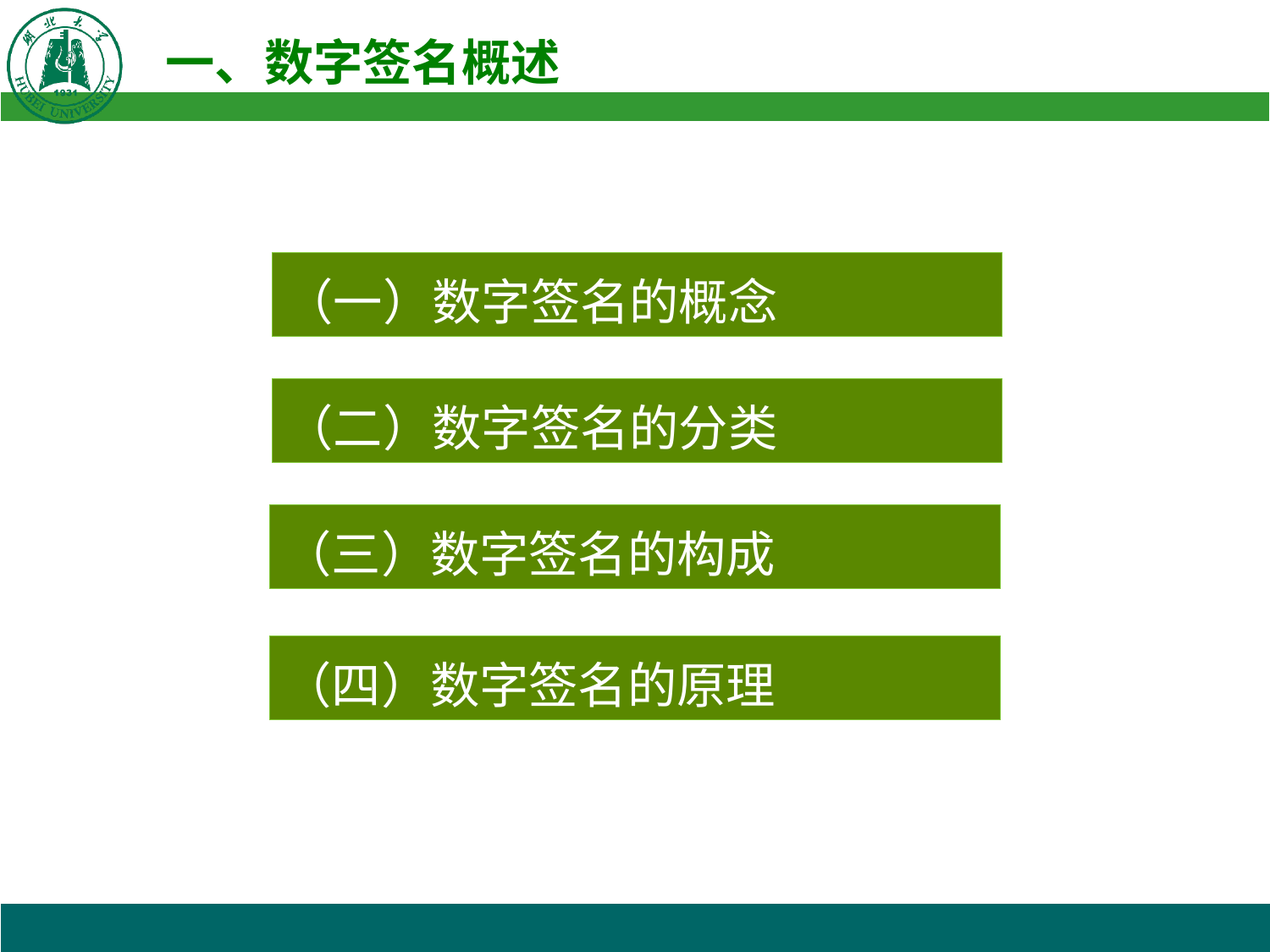

（一）数字签名的概念
（二）数字签名的分类
（三）数字签名的构成
（四）数字签名的原理